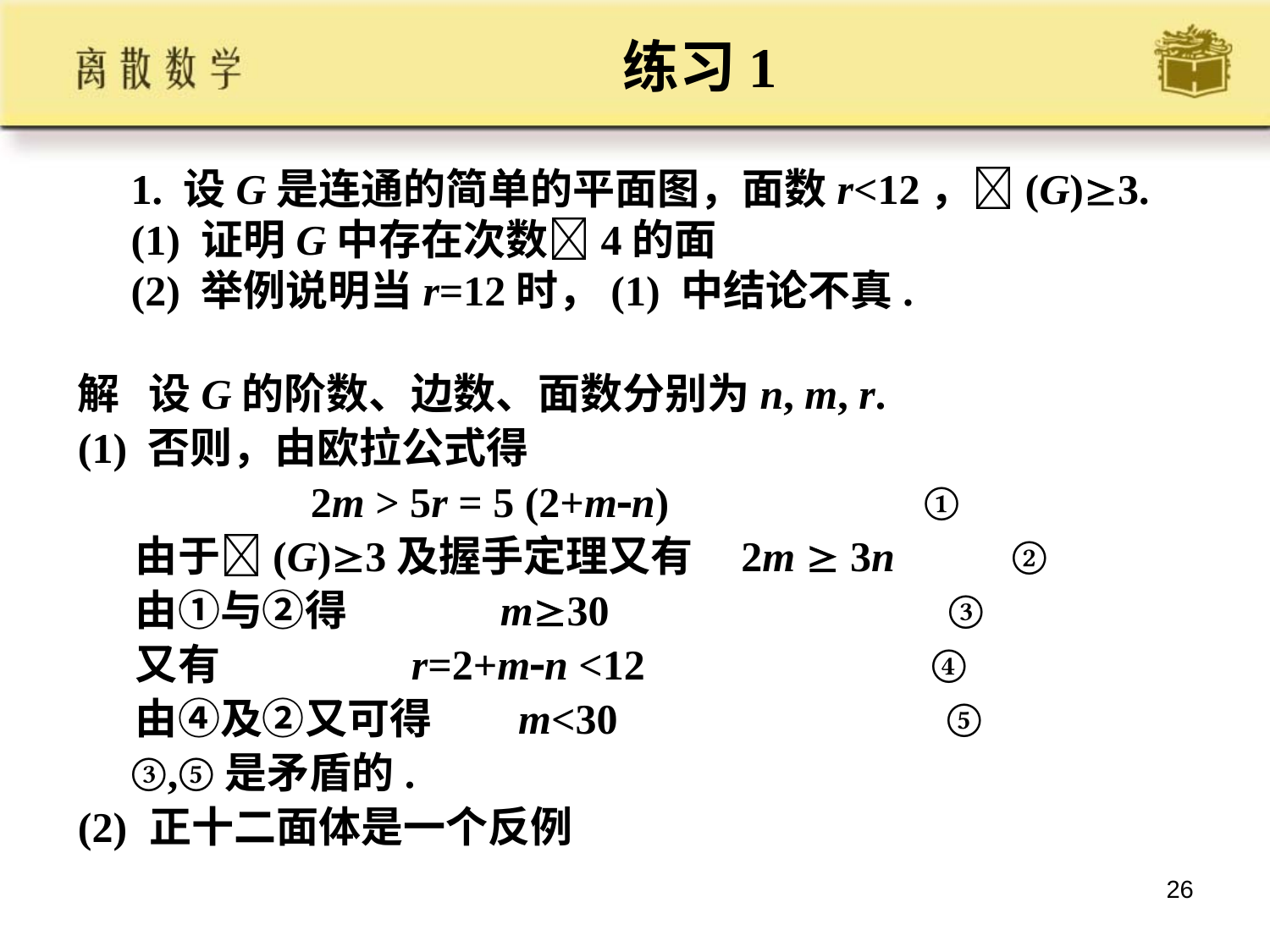

# 练习1
1. 设G是连通的简单的平面图，面数r<12，δ(G)≥3.
(1) 证明G中存在次数≤4的面
(2) 举例说明当r=12时，(1) 中结论不真.
解   设G的阶数、边数、面数分别为n, m, r.
(1) 否则，由欧拉公式得
                      2m > 5r = 5 (2+m−n)                        ①
     由于δ(G)≥3及握手定理又有    2m ≥ 3n           ②
     由①与②得               m≥30                                ③
     又有                   r=2+m−n <12                           ④
     由④及②又可得        m<30                               ⑤
     ③,⑤是矛盾的.
(2) 正十二面体是一个反例
26